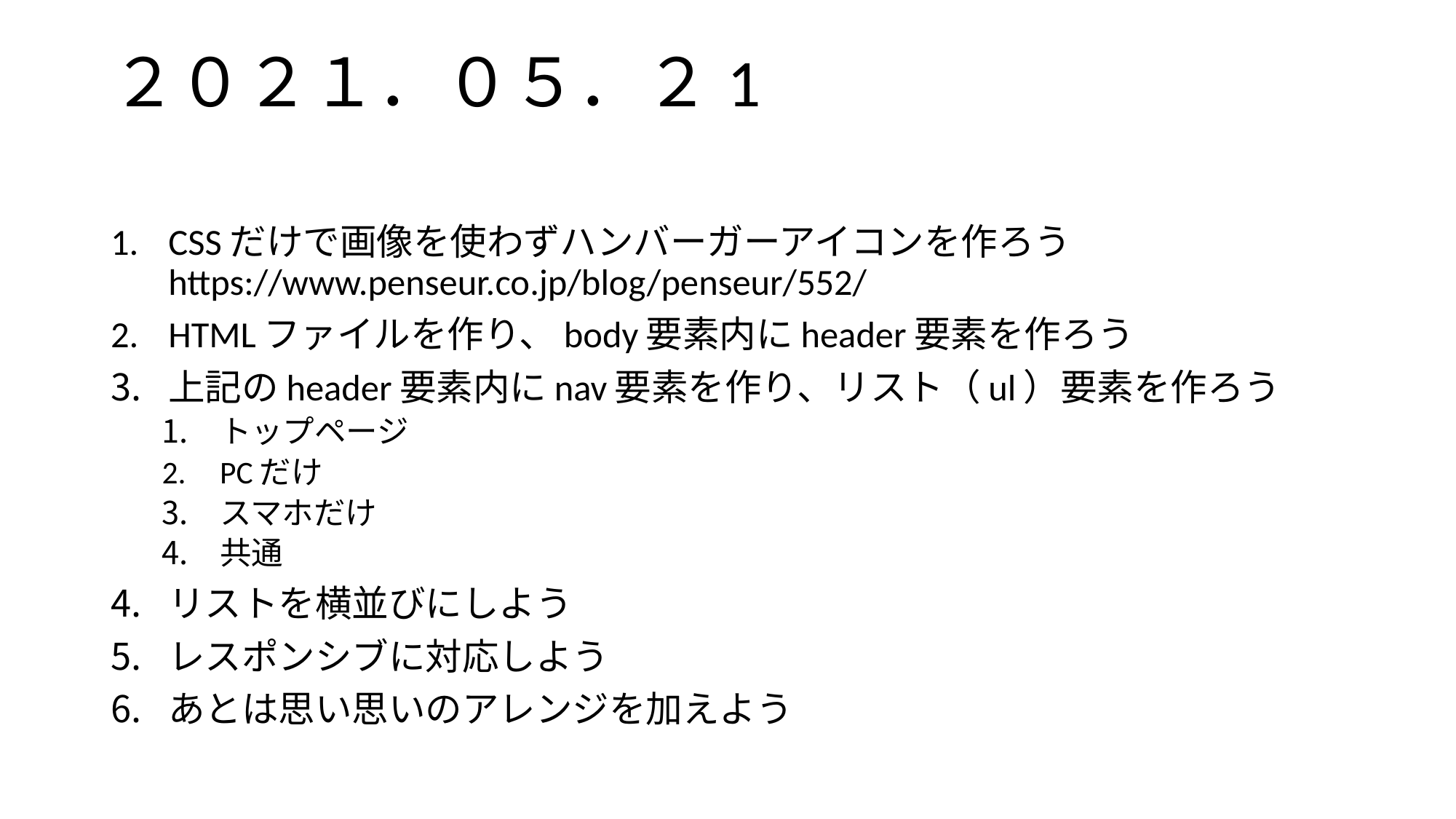

２０２１．０５．２1
CSSだけで画像を使わずハンバーガーアイコンを作ろう
https://www.penseur.co.jp/blog/penseur/552/
HTMLファイルを作り、body要素内にheader要素を作ろう
上記のheader要素内にnav要素を作り、リスト（ul）要素を作ろう
トップページ
PCだけ
スマホだけ
共通
リストを横並びにしよう
レスポンシブに対応しよう
あとは思い思いのアレンジを加えよう